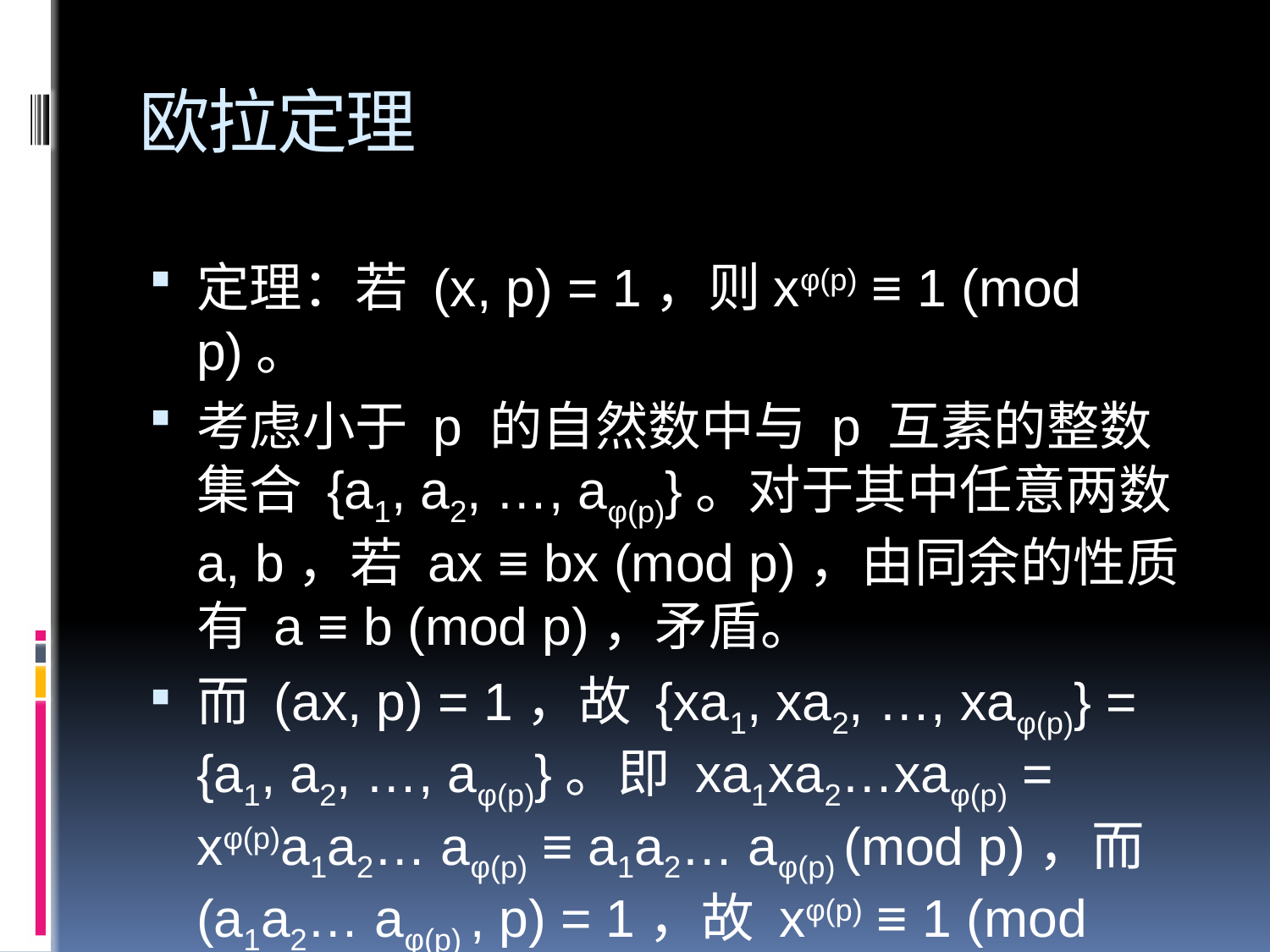

# 欧拉定理
定理：若 (x, p) = 1，则xφ(p) ≡ 1 (mod p)。
考虑小于 p 的自然数中与 p 互素的整数集合 {a1, a2, …, aφ(p)}。对于其中任意两数 a, b，若 ax ≡ bx (mod p)，由同余的性质有 a ≡ b (mod p)，矛盾。
而 (ax, p) = 1，故 {xa1, xa2, …, xaφ(p)} = {a1, a2, …, aφ(p)}。即 xa1xa2…xaφ(p) = xφ(p)a1a2… aφ(p) ≡ a1a2… aφ(p) (mod p)，而 (a1a2… aφ(p) , p) = 1，故 xφ(p) ≡ 1 (mod p)。QED。